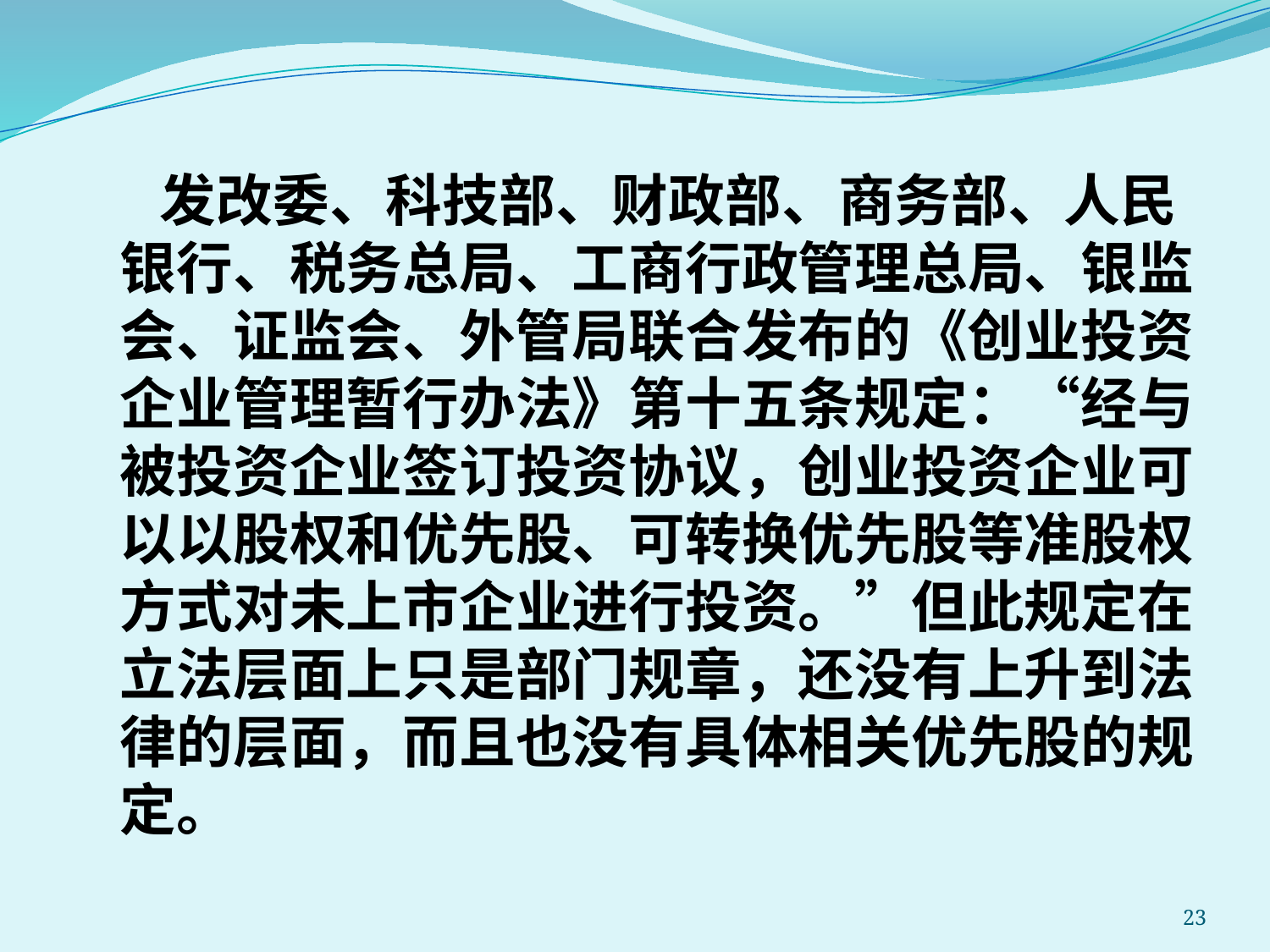

发改委、科技部、财政部、商务部、人民银行、税务总局、工商行政管理总局、银监会、证监会、外管局联合发布的《创业投资企业管理暂行办法》第十五条规定：“经与被投资企业签订投资协议，创业投资企业可以以股权和优先股、可转换优先股等准股权方式对未上市企业进行投资。”但此规定在立法层面上只是部门规章，还没有上升到法律的层面，而且也没有具体相关优先股的规定。

23